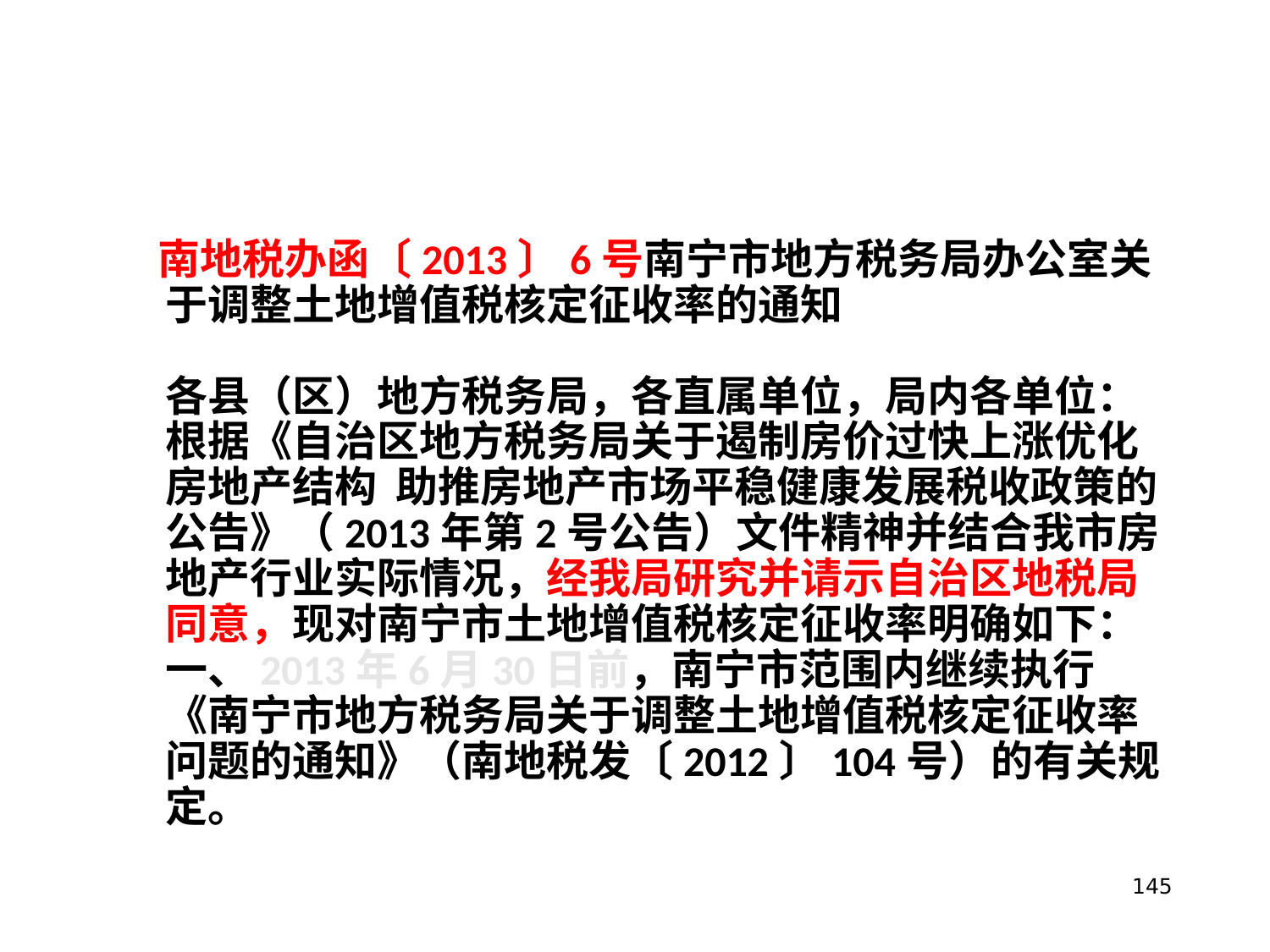

#
        南地税办函〔2013〕6号南宁市地方税务局办公室关于调整土地增值税核定征收率的通知
各县（区）地方税务局，各直属单位，局内各单位：
根据《自治区地方税务局关于遏制房价过快上涨优化房地产结构  助推房地产市场平稳健康发展税收政策的公告》（2013年第2号公告）文件精神并结合我市房地产行业实际情况，经我局研究并请示自治区地税局同意，现对南宁市土地增值税核定征收率明确如下：
一、2013年6月30日前，南宁市范围内继续执行《南宁市地方税务局关于调整土地增值税核定征收率问题的通知》（南地税发〔2012〕104号）的有关规定。
145